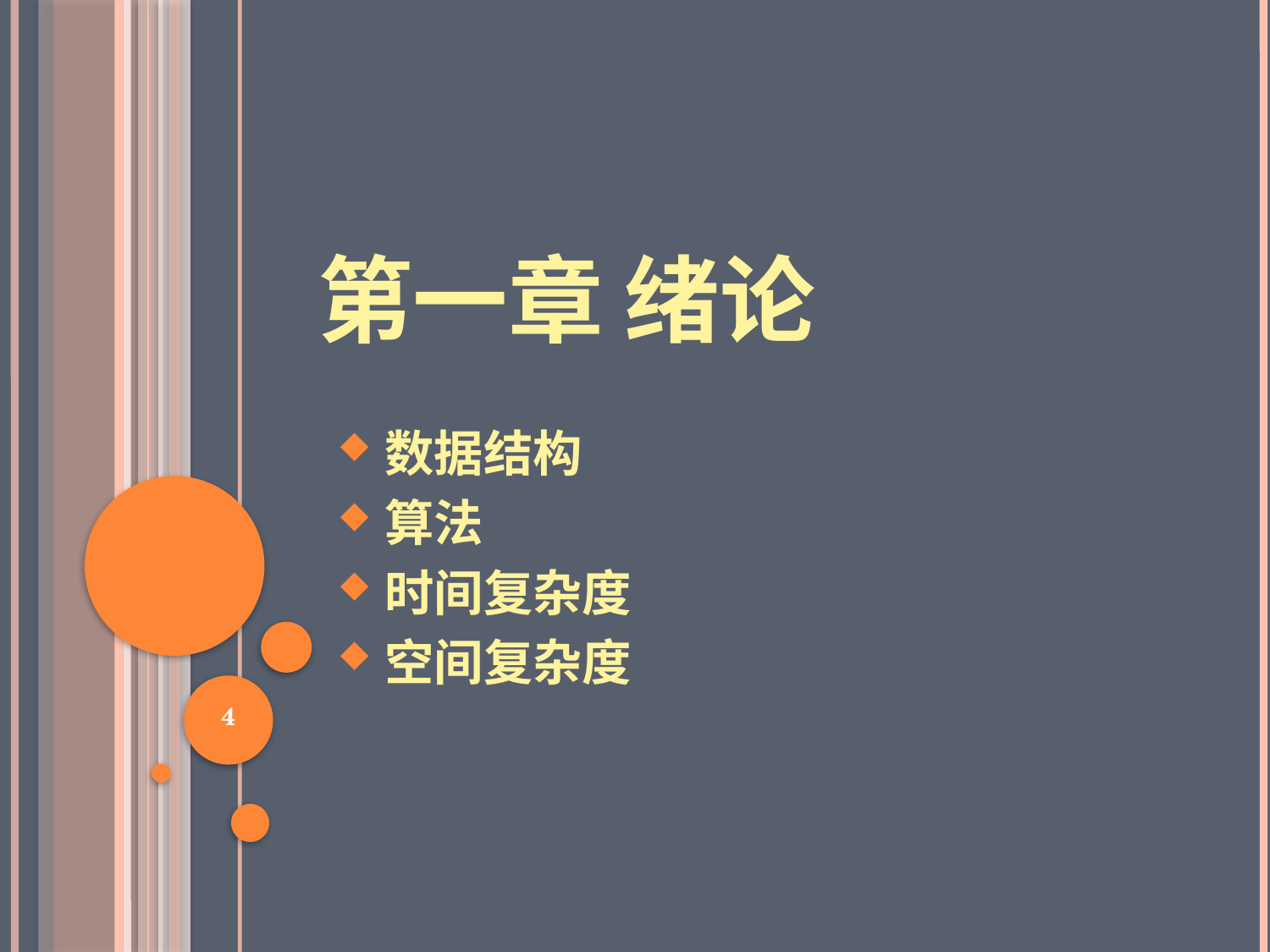

# 第一章 绪论
数据结构
算法
时间复杂度
空间复杂度
4